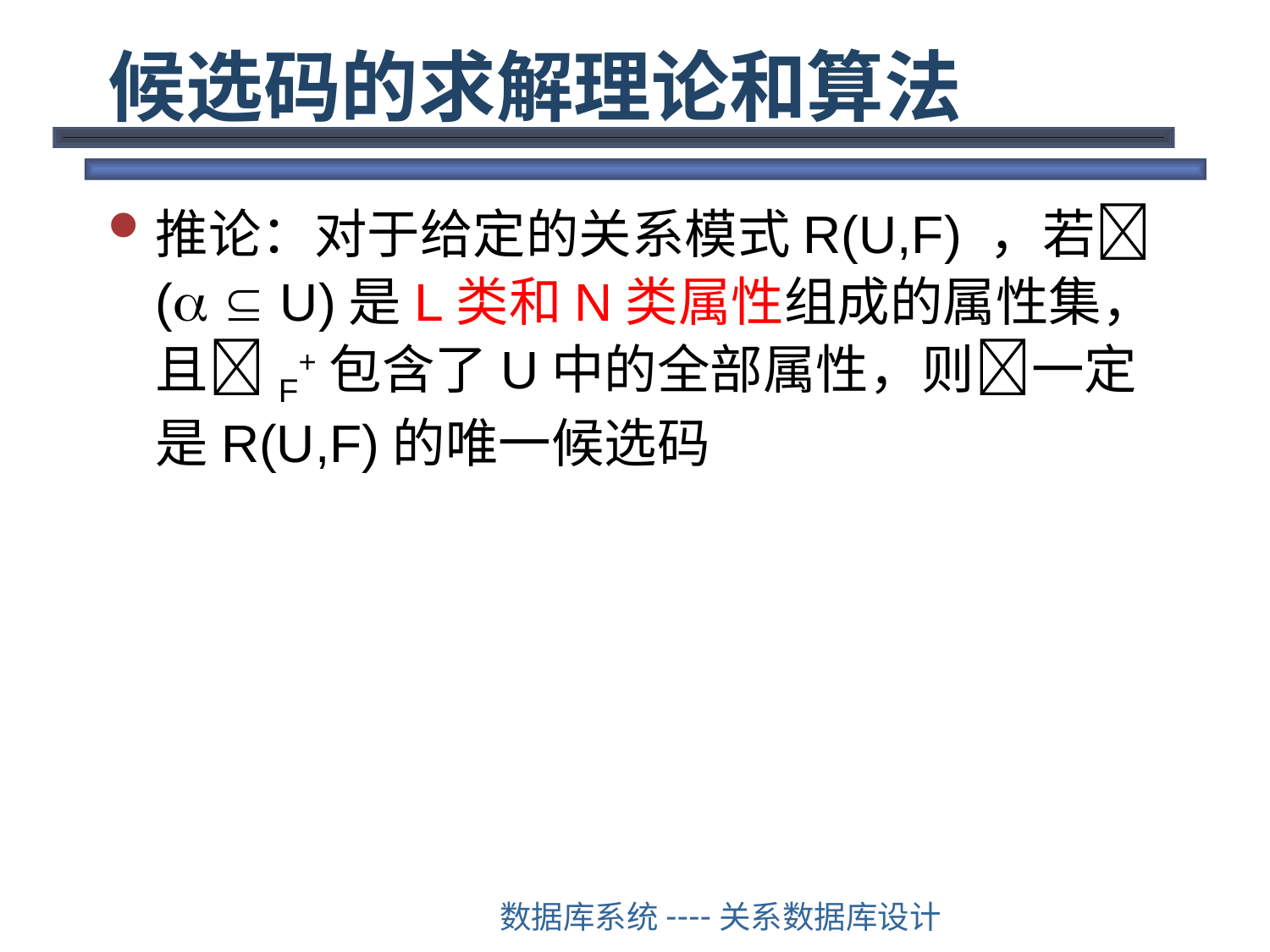

# 候选码的求解理论和算法
推论：对于给定的关系模式R(U,F) ，若α(α ⊆ U)是L类和N类属性组成的属性集，且αF+包含了U中的全部属性，则α一定是R(U,F)的唯一候选码
数据库系统----关系数据库设计